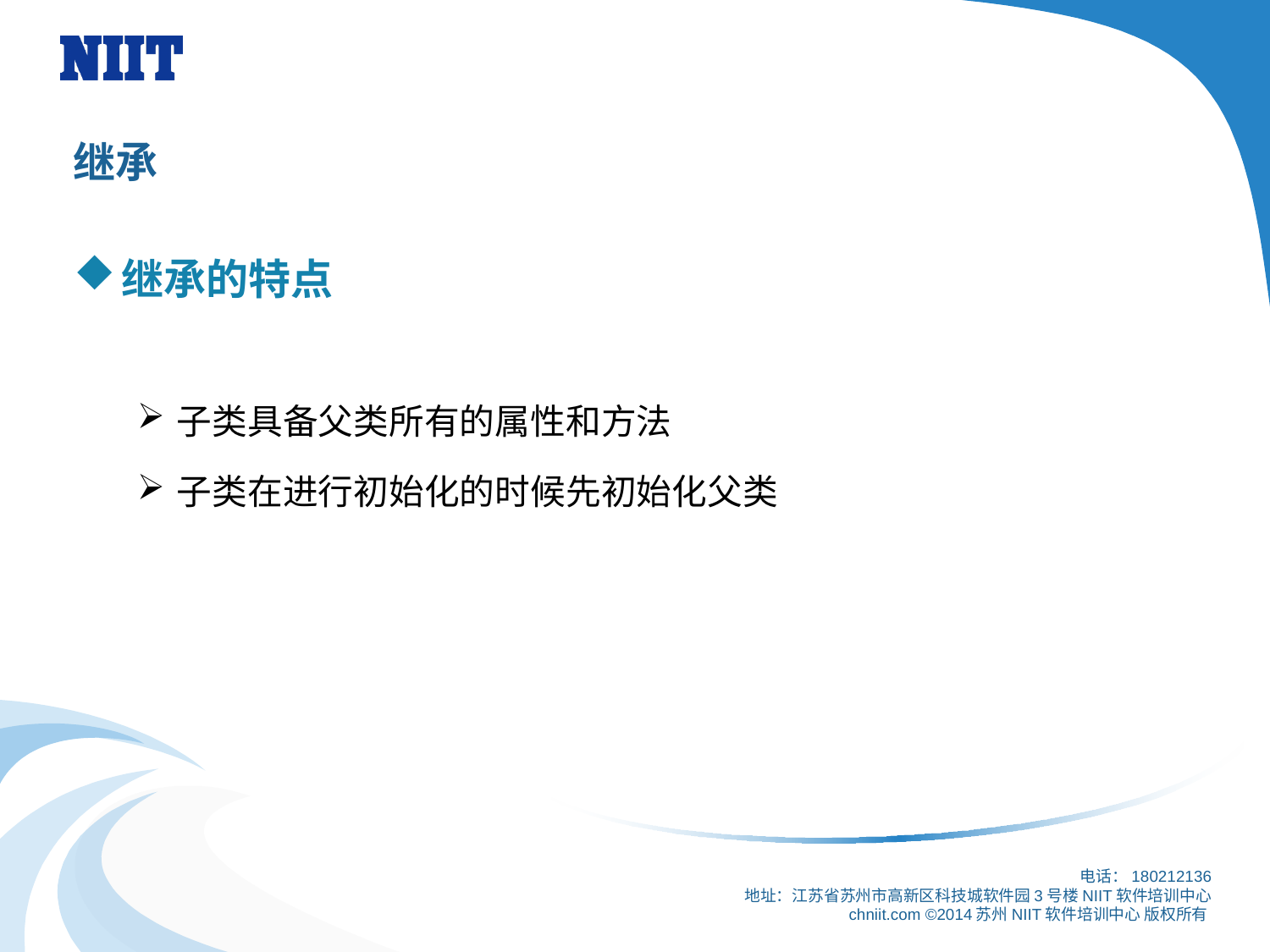

# 继承
继承的特点

子类具备父类所有的属性和方法
子类在进行初始化的时候先初始化父类